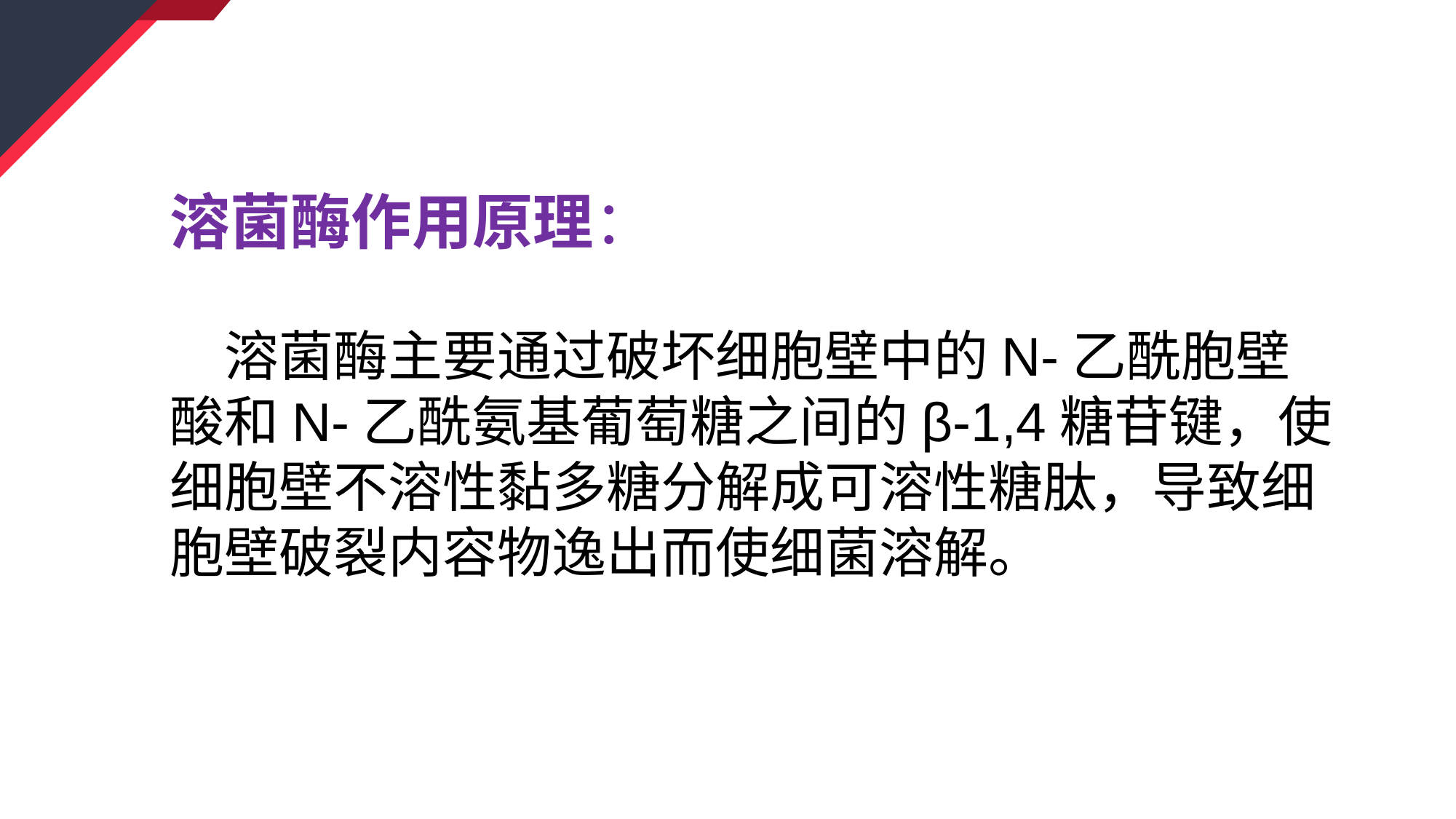

溶菌酶作用原理：

溶菌酶主要通过破坏细胞壁中的N-乙酰胞壁酸和N-乙酰氨基葡萄糖之间的β-1,4糖苷键，使细胞壁不溶性黏多糖分解成可溶性糖肽，导致细胞壁破裂内容物逸出而使细菌溶解。